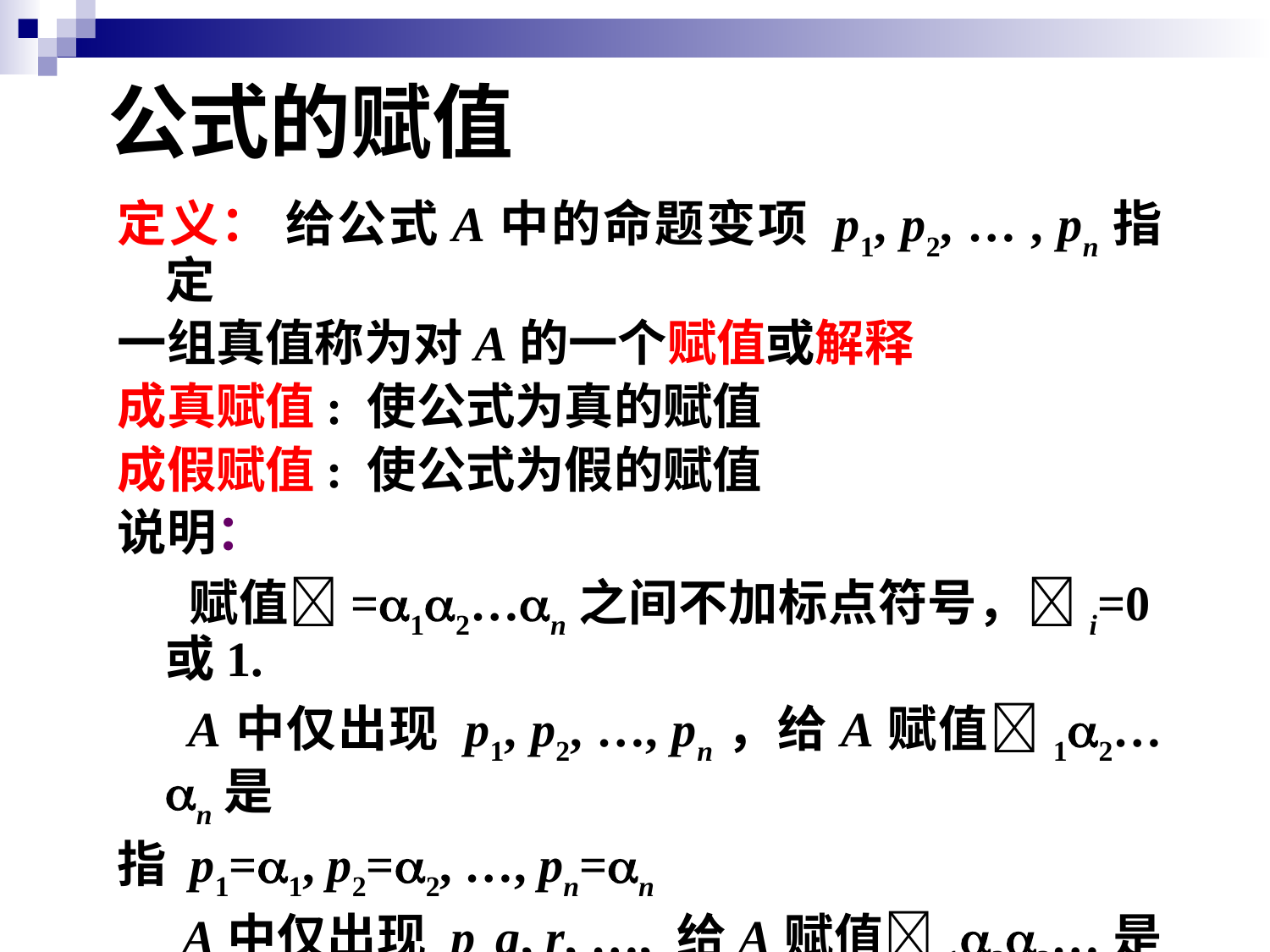

公式的赋值
定义： 给公式A中的命题变项 p1, p2, … , pn指定
一组真值称为对A的一个赋值或解释
成真赋值: 使公式为真的赋值
成假赋值: 使公式为假的赋值
说明：
     赋值α=α1α2…αn之间不加标点符号，αi=0或1.
     A中仅出现 p1, p2, …, pn，给A赋值α1α2…αn是
指 p1=α1, p2=α2, …, pn=αn
     A中仅出现 p, q, r, …, 给A赋值α1α2α3…是指
p=α1,q=α2 , r=α3 …
     含n个变项的公式有2n个赋值.